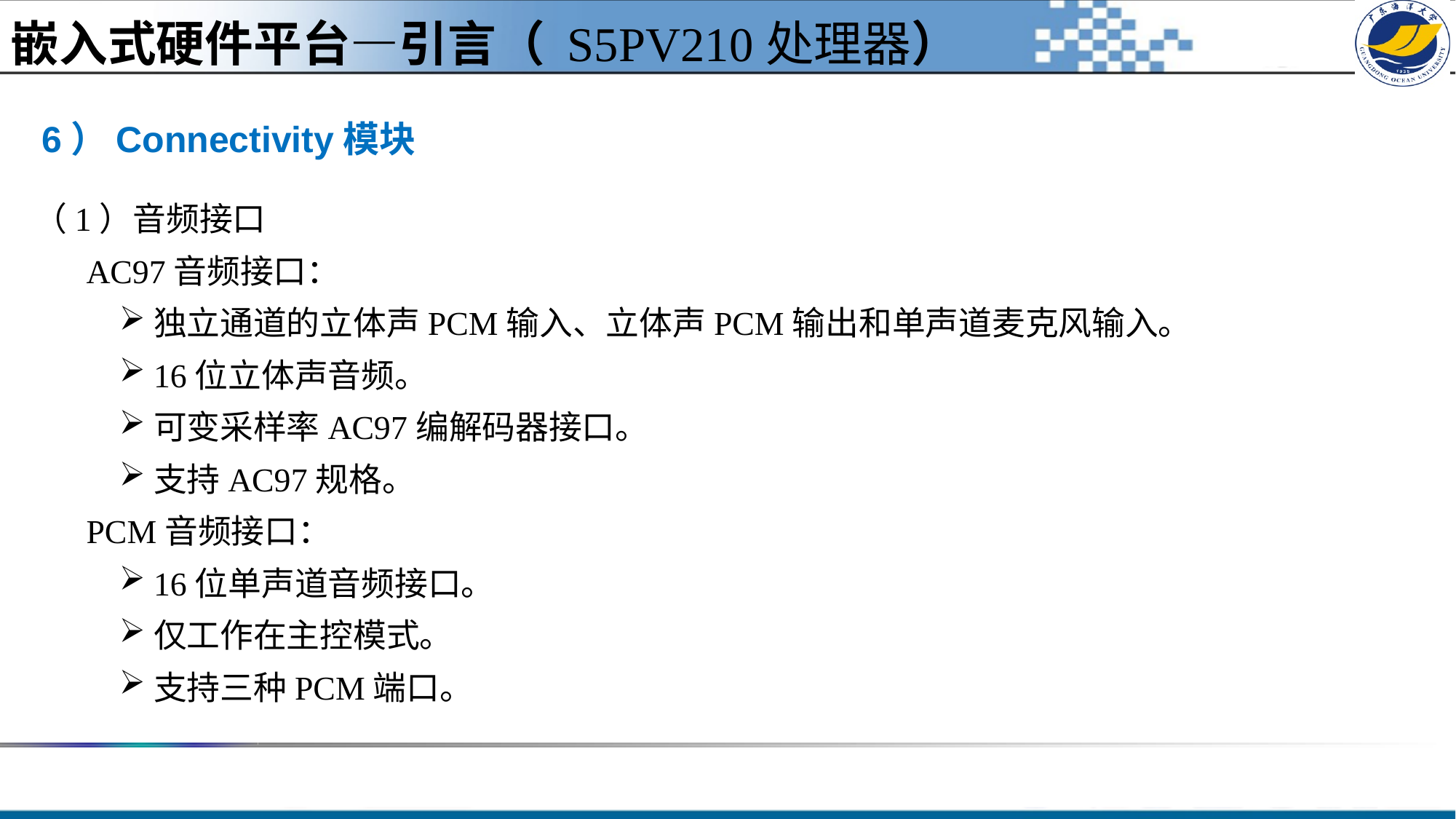

嵌入式硬件平台—引言（ S5PV210处理器）
6）Connectivity模块
（1）音频接口
AC97音频接口：
独立通道的立体声PCM输入、立体声PCM输出和单声道麦克风输入。
16位立体声音频。
可变采样率AC97编解码器接口。
支持AC97规格。
PCM音频接口：
16位单声道音频接口。
仅工作在主控模式。
支持三种PCM端口。